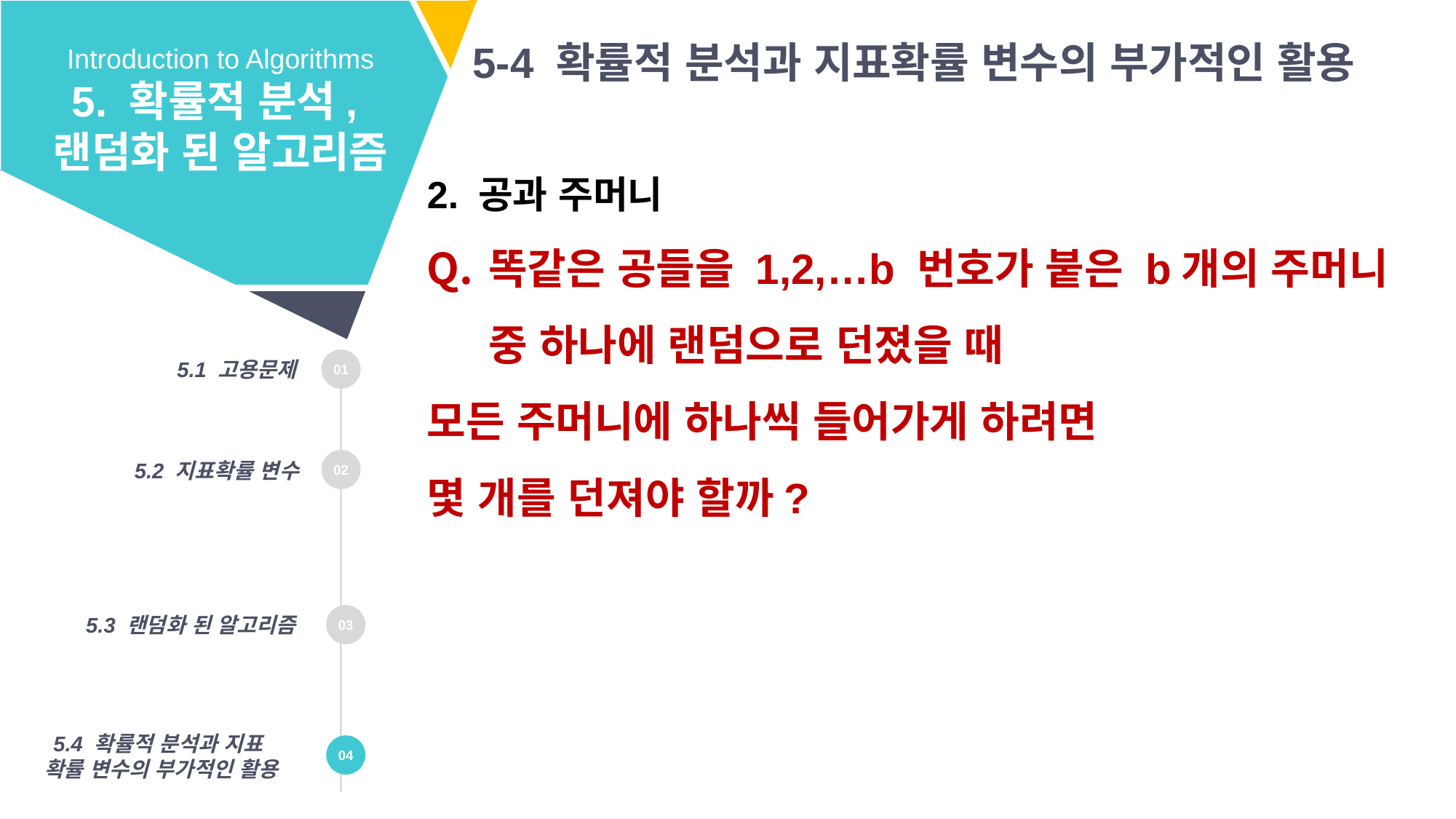

5-4 확률적 분석과 지표확률 변수의 부가적인 활용
Introduction to Algorithms
5. 확률적 분석,
랜덤화 된 알고리즘
2. 공과 주머니
똑같은 공들을 1,2,…b 번호가 붙은 b개의 주머니 중 하나에 랜덤으로 던졌을 때
모든 주머니에 하나씩 들어가게 하려면
몇 개를 던져야 할까?
01
5.1 고용문제
02
5.2 지표확률 변수
03
5.3 랜덤화 된 알고리즘
5.4 확률적 분석과 지표
확률 변수의 부가적인 활용
04